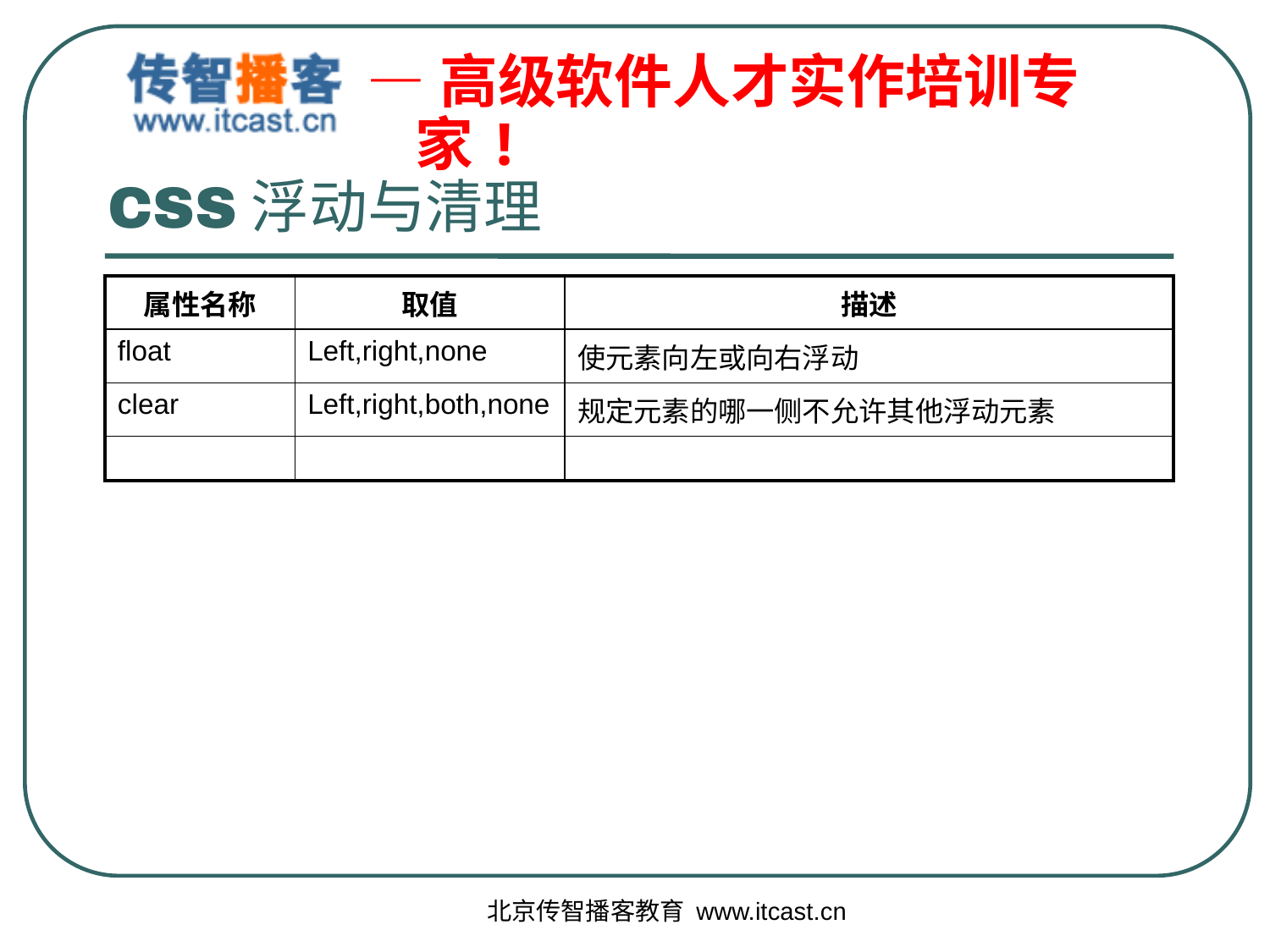

# CSS浮动与清理
| 属性名称 | 取值 | 描述 |
| --- | --- | --- |
| float | Left,right,none | 使元素向左或向右浮动 |
| clear | Left,right,both,none | 规定元素的哪一侧不允许其他浮动元素 |
|  |  |  |